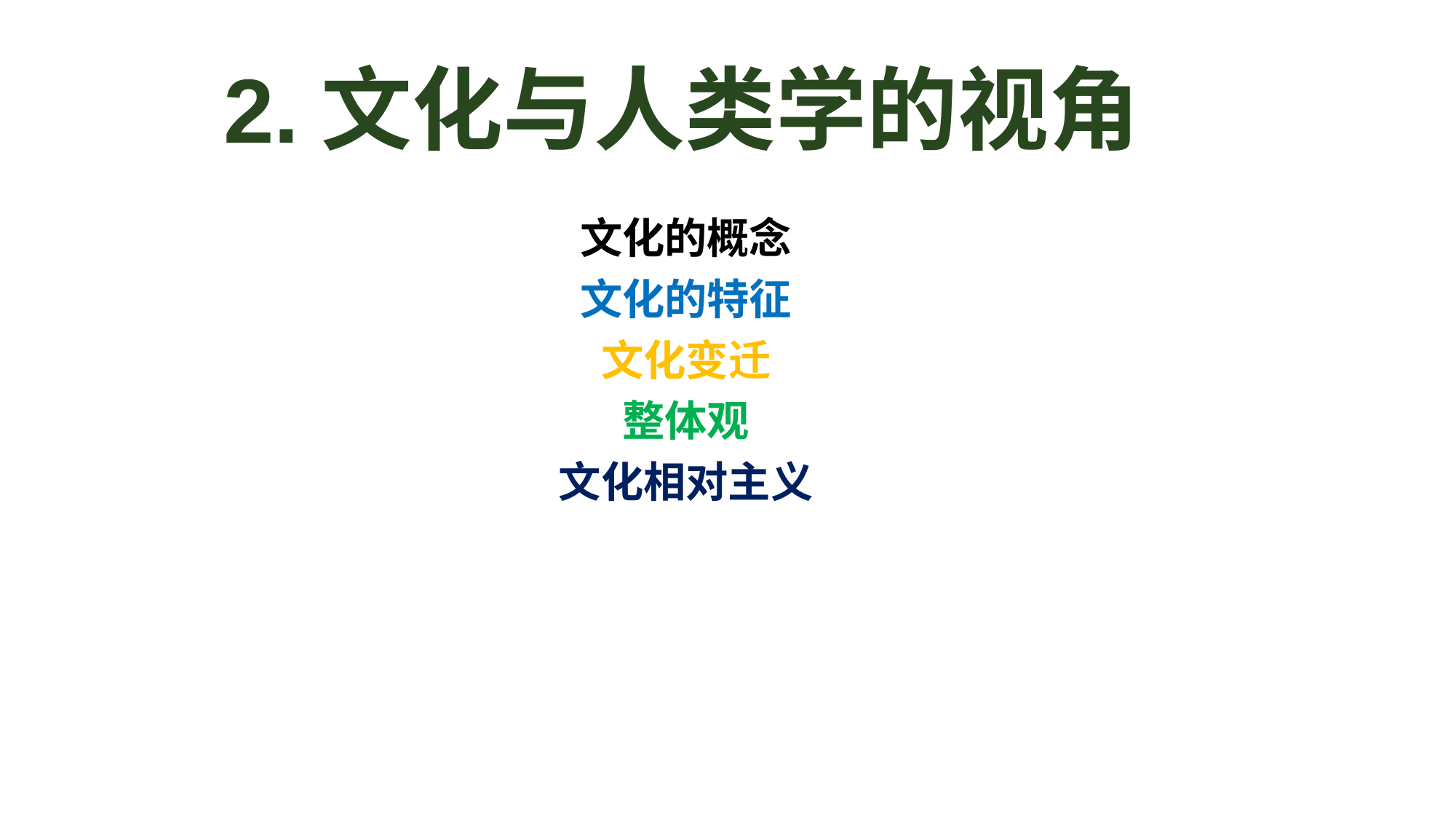

2.文化与人类学的视角
文化的概念
文化的特征
文化变迁
整体观
文化相对主义